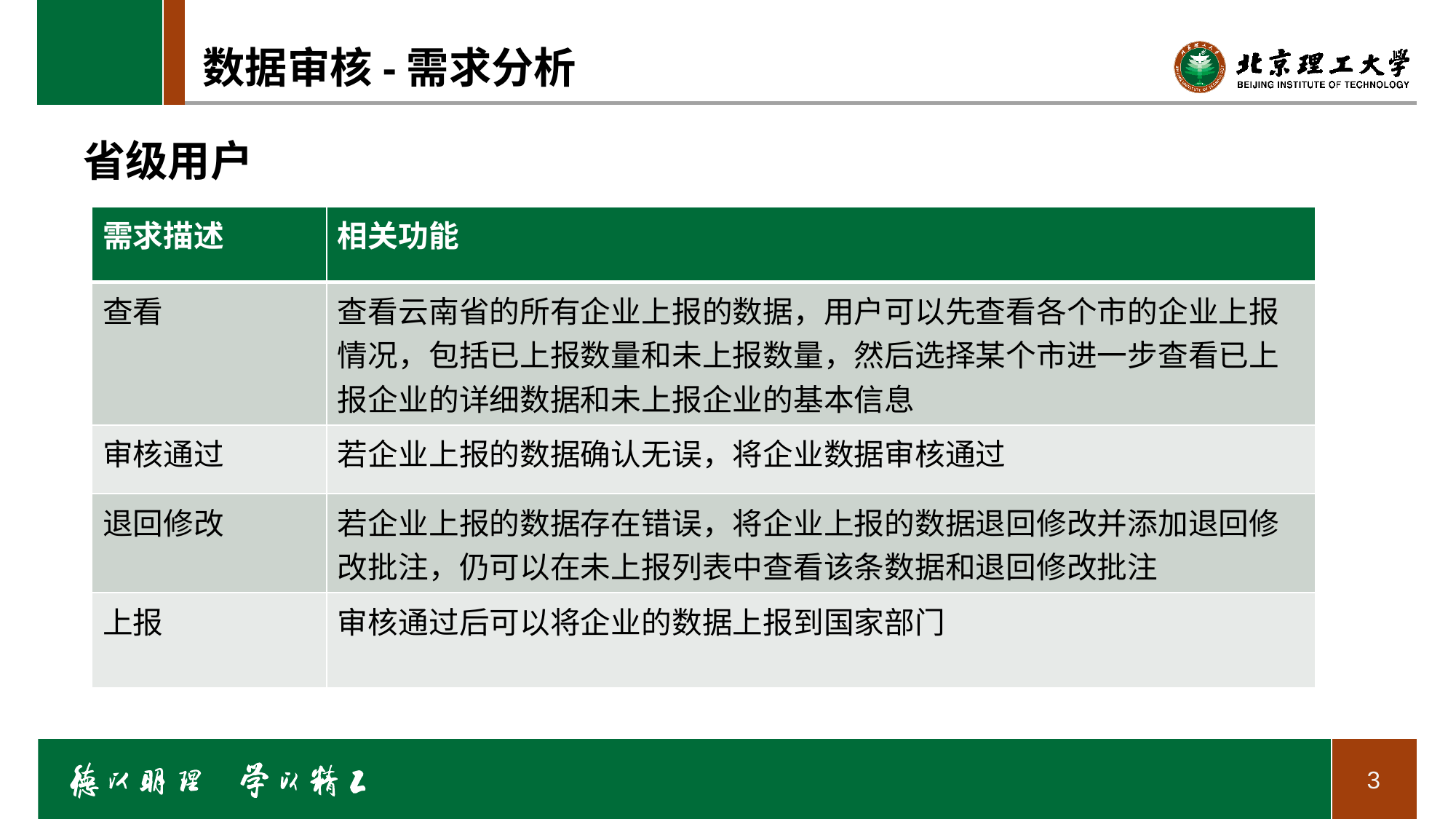

# 数据审核-需求分析
省级用户
| 需求描述 | 相关功能 |
| --- | --- |
| 查看 | 查看云南省的所有企业上报的数据，用户可以先查看各个市的企业上报情况，包括已上报数量和未上报数量，然后选择某个市进一步查看已上报企业的详细数据和未上报企业的基本信息 |
| 审核通过 | 若企业上报的数据确认无误，将企业数据审核通过 |
| 退回修改 | 若企业上报的数据存在错误，将企业上报的数据退回修改并添加退回修改批注，仍可以在未上报列表中查看该条数据和退回修改批注 |
| 上报 | 审核通过后可以将企业的数据上报到国家部门 |